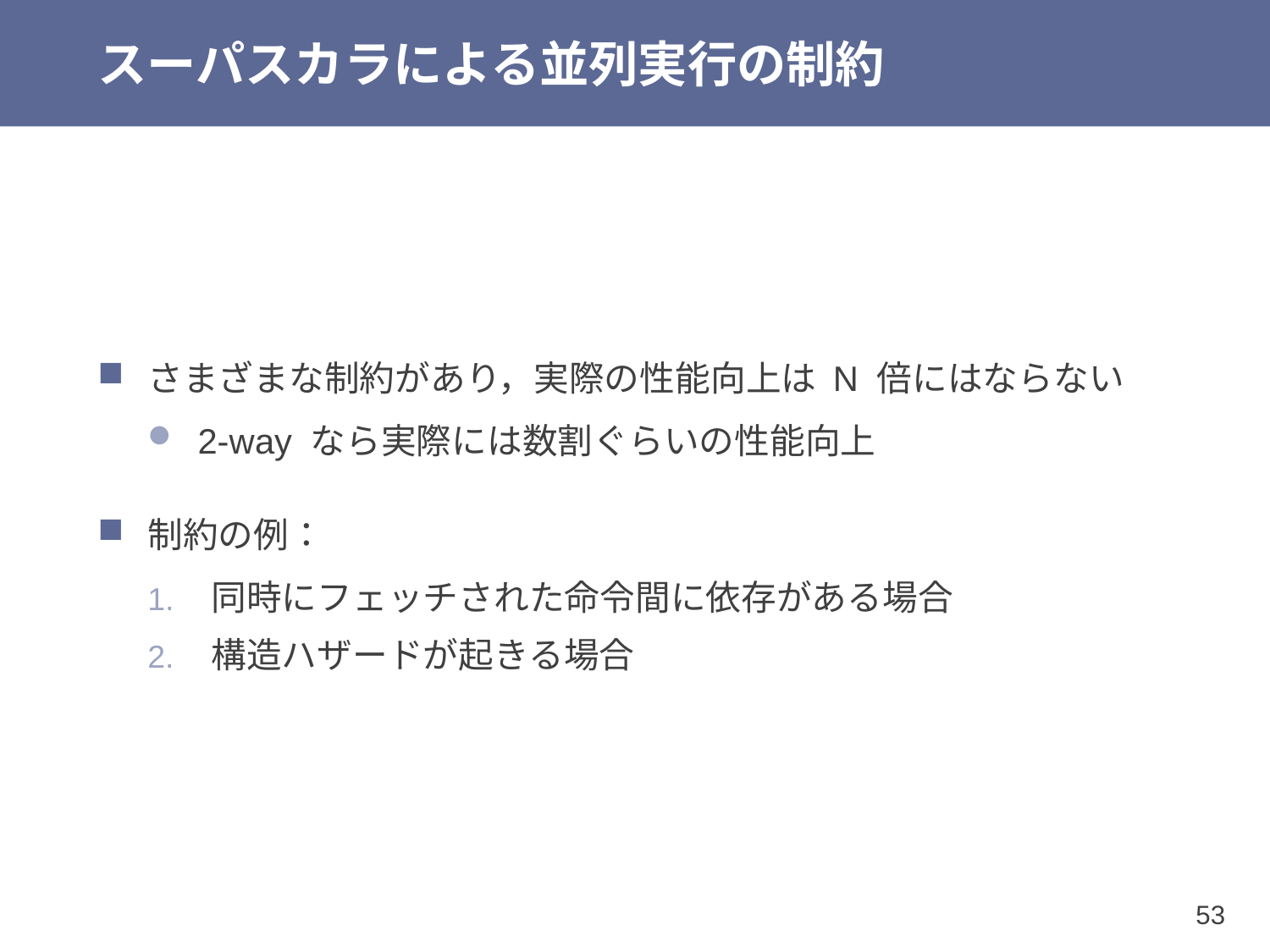

# スーパスカラによる並列実行の制約
さまざまな制約があり，実際の性能向上は N 倍にはならない
2-way なら実際には数割ぐらいの性能向上
制約の例：
同時にフェッチされた命令間に依存がある場合
構造ハザードが起きる場合